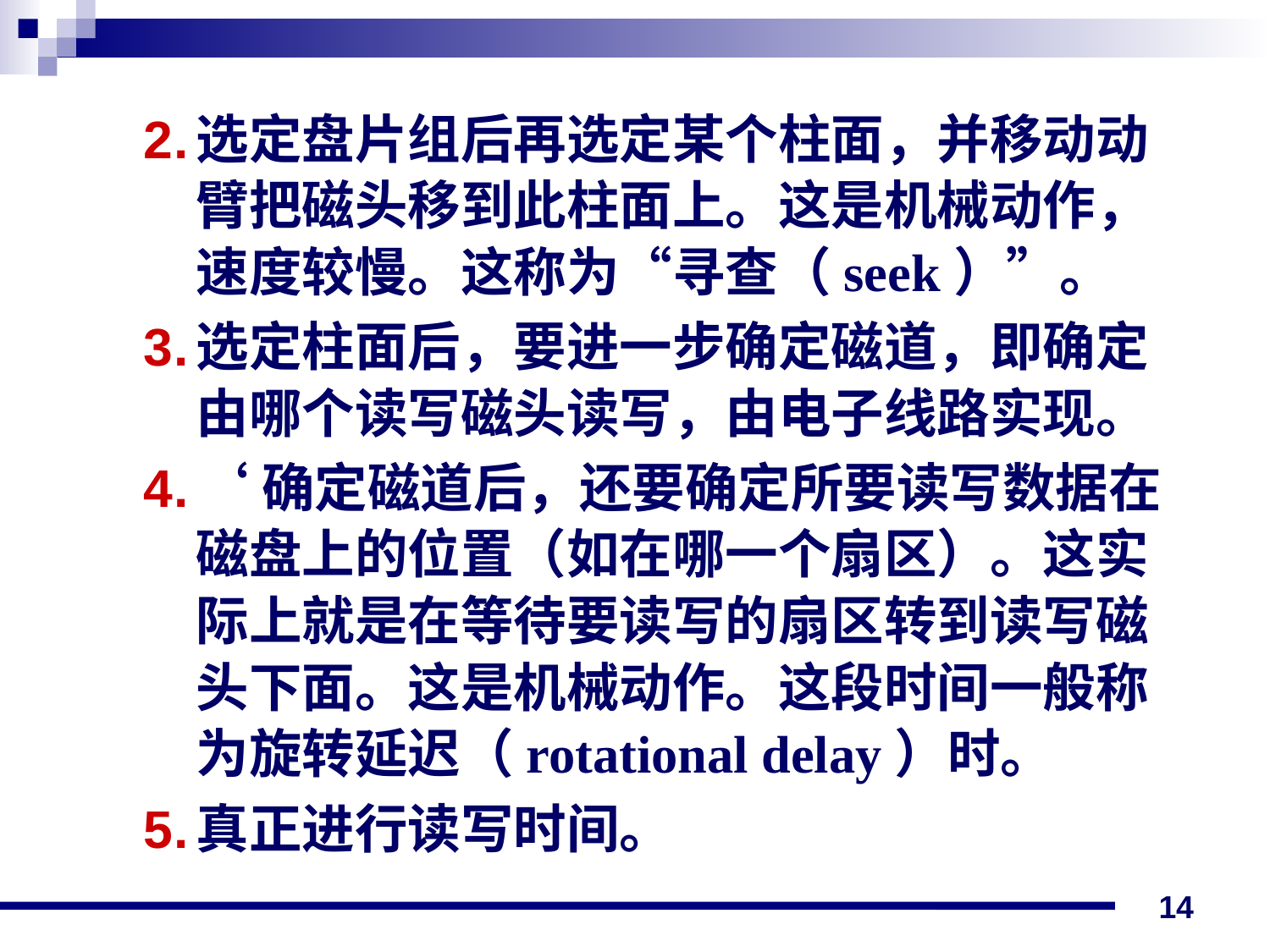

选定盘片组后再选定某个柱面，并移动动臂把磁头移到此柱面上。这是机械动作，速度较慢。这称为“寻查（seek）”。
选定柱面后，要进一步确定磁道，即确定由哪个读写磁头读写，由电子线路实现。
‘确定磁道后，还要确定所要读写数据在磁盘上的位置（如在哪一个扇区）。这实际上就是在等待要读写的扇区转到读写磁头下面。这是机械动作。这段时间一般称为旋转延迟（rotational delay）时。
真正进行读写时间。
14